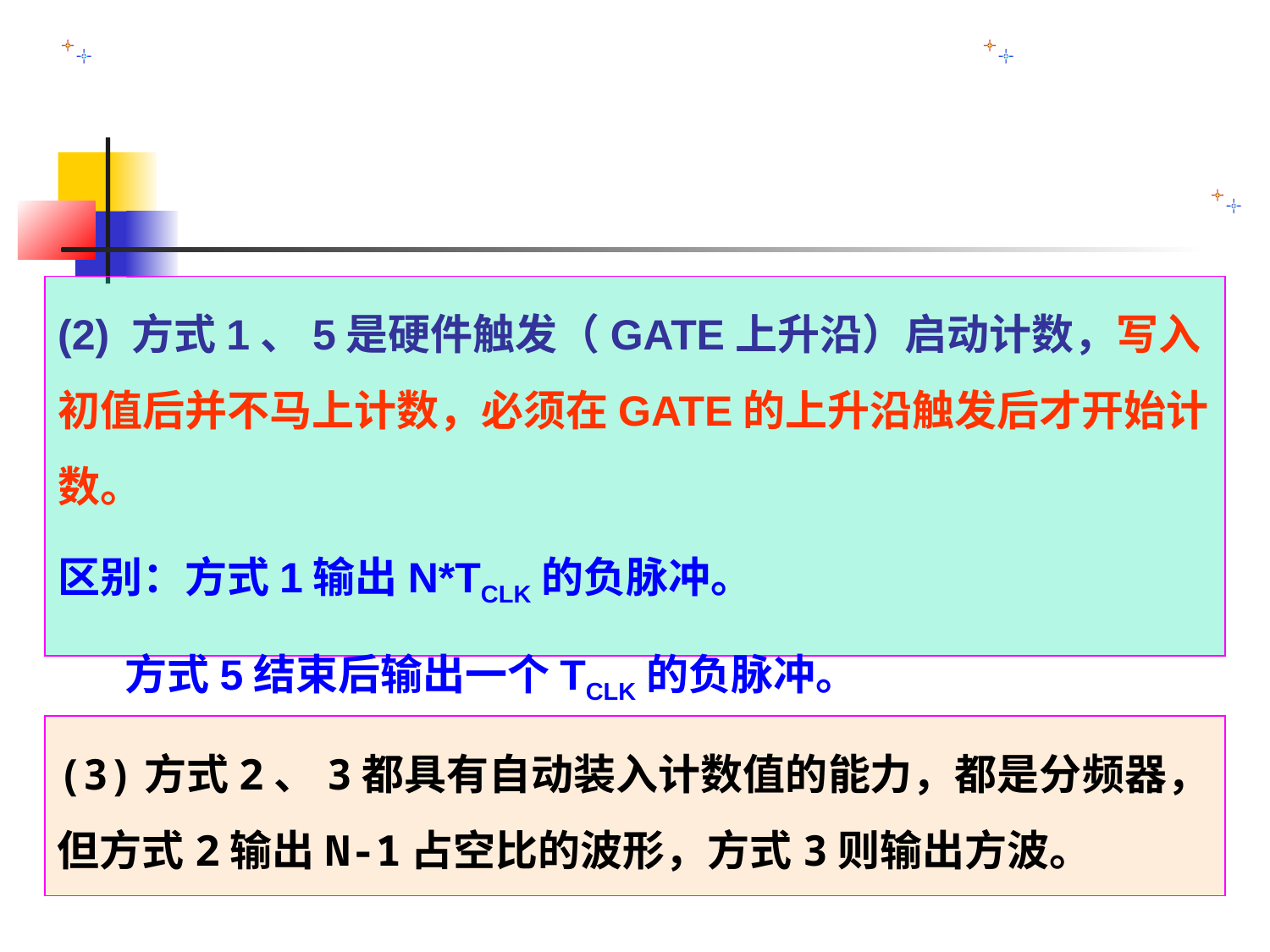

(2) 方式1、5是硬件触发（GATE上升沿）启动计数，写入初值后并不马上计数，必须在GATE的上升沿触发后才开始计数。
区别：方式1输出N*TCLK的负脉冲。
      方式5结束后输出一个TCLK的负脉冲。
(3)方式2、3都具有自动装入计数值的能力，都是分频器，但方式2输出N-1占空比的波形，方式3则输出方波。